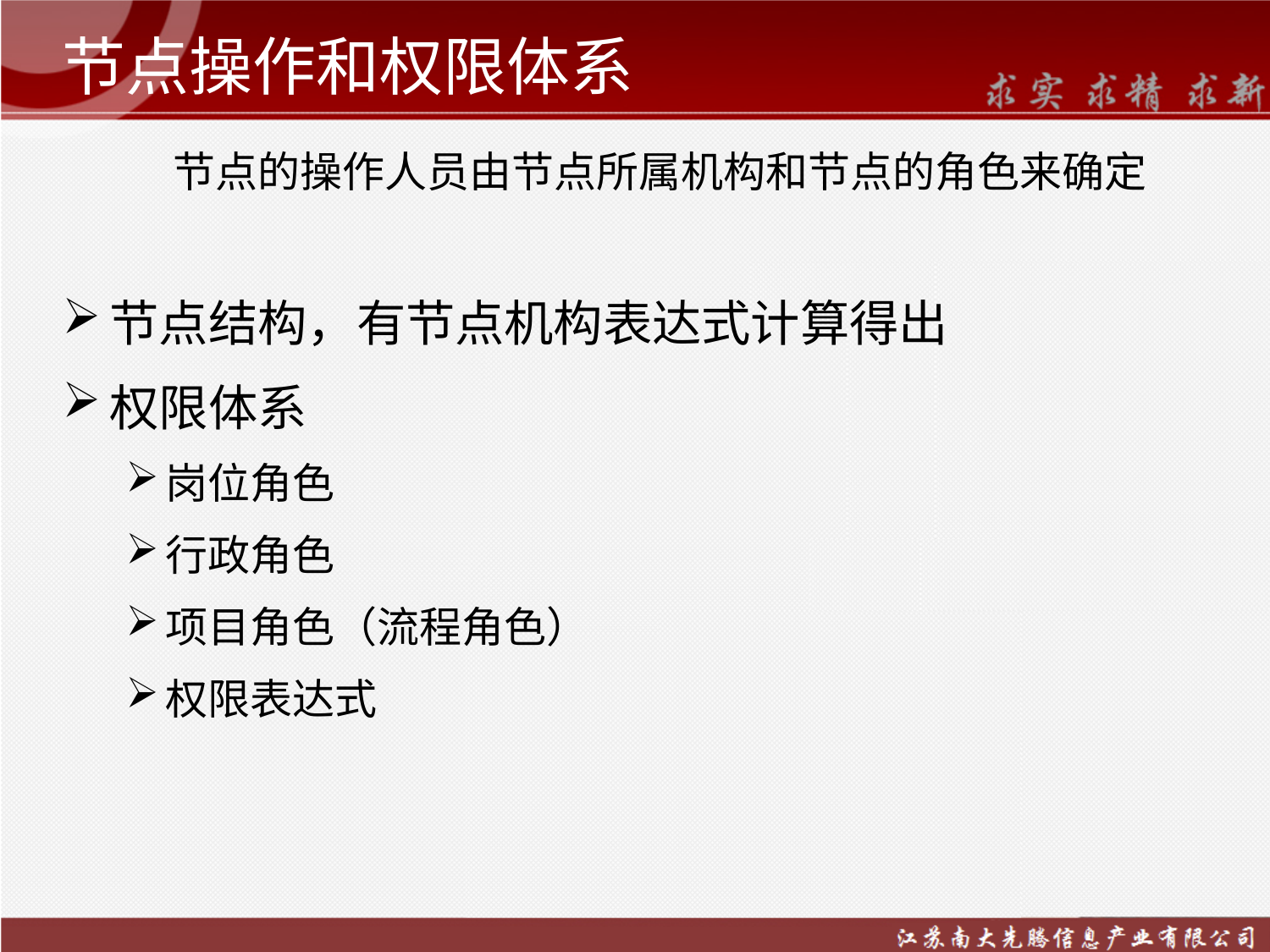

# 节点操作和权限体系
节点的操作人员由节点所属机构和节点的角色来确定

节点结构，有节点机构表达式计算得出
权限体系
岗位角色
行政角色
项目角色（流程角色）
权限表达式